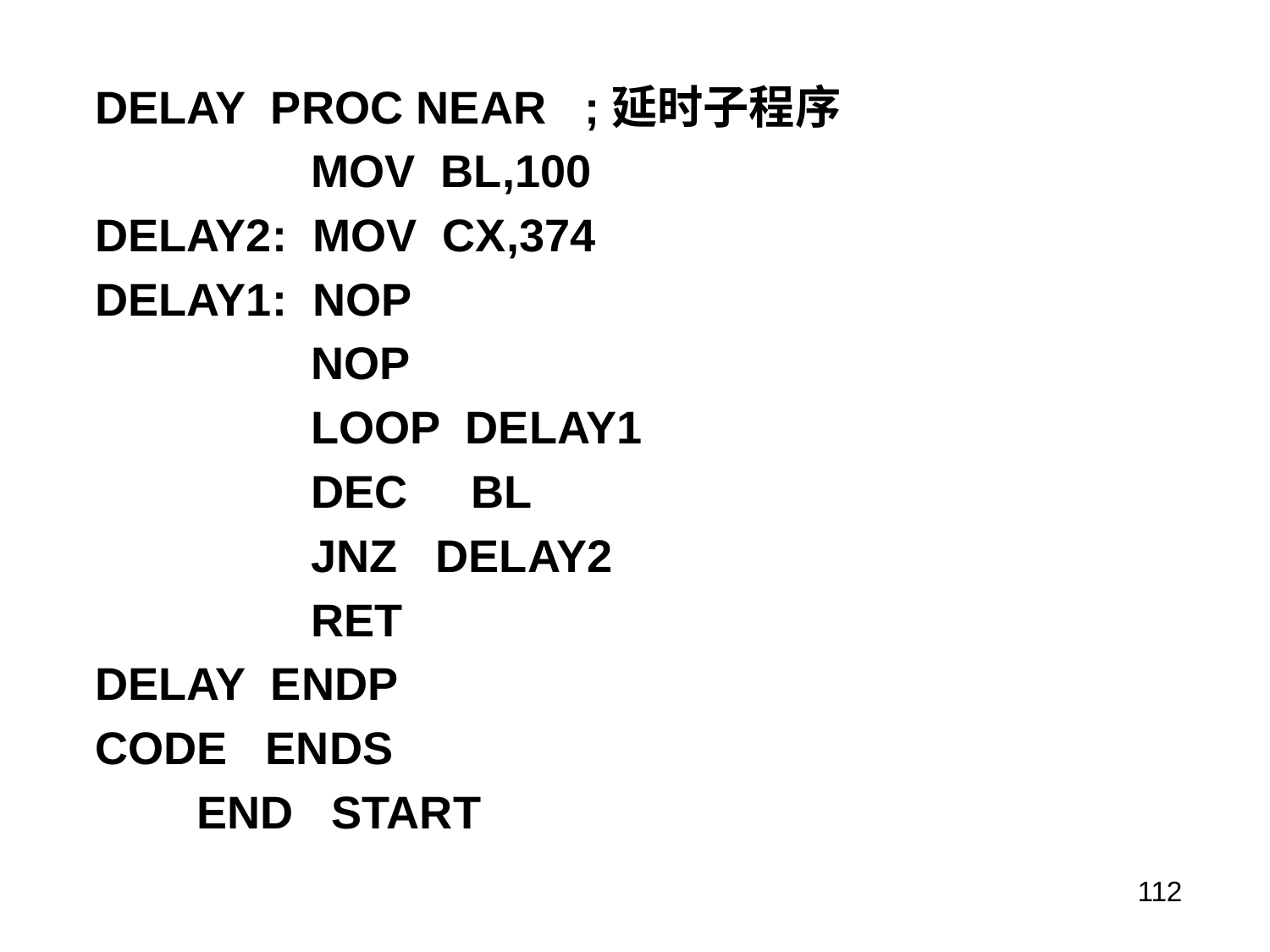

#
DELAY  PROC NEAR   ;延时子程序
                 MOV  BL,100
DELAY2:  MOV  CX,374
DELAY1:  NOP
                 NOP
                 LOOP  DELAY1
                 DEC     BL
                 JNZ   DELAY2
                 RET
DELAY  ENDP
CODE   ENDS
        END   START
112